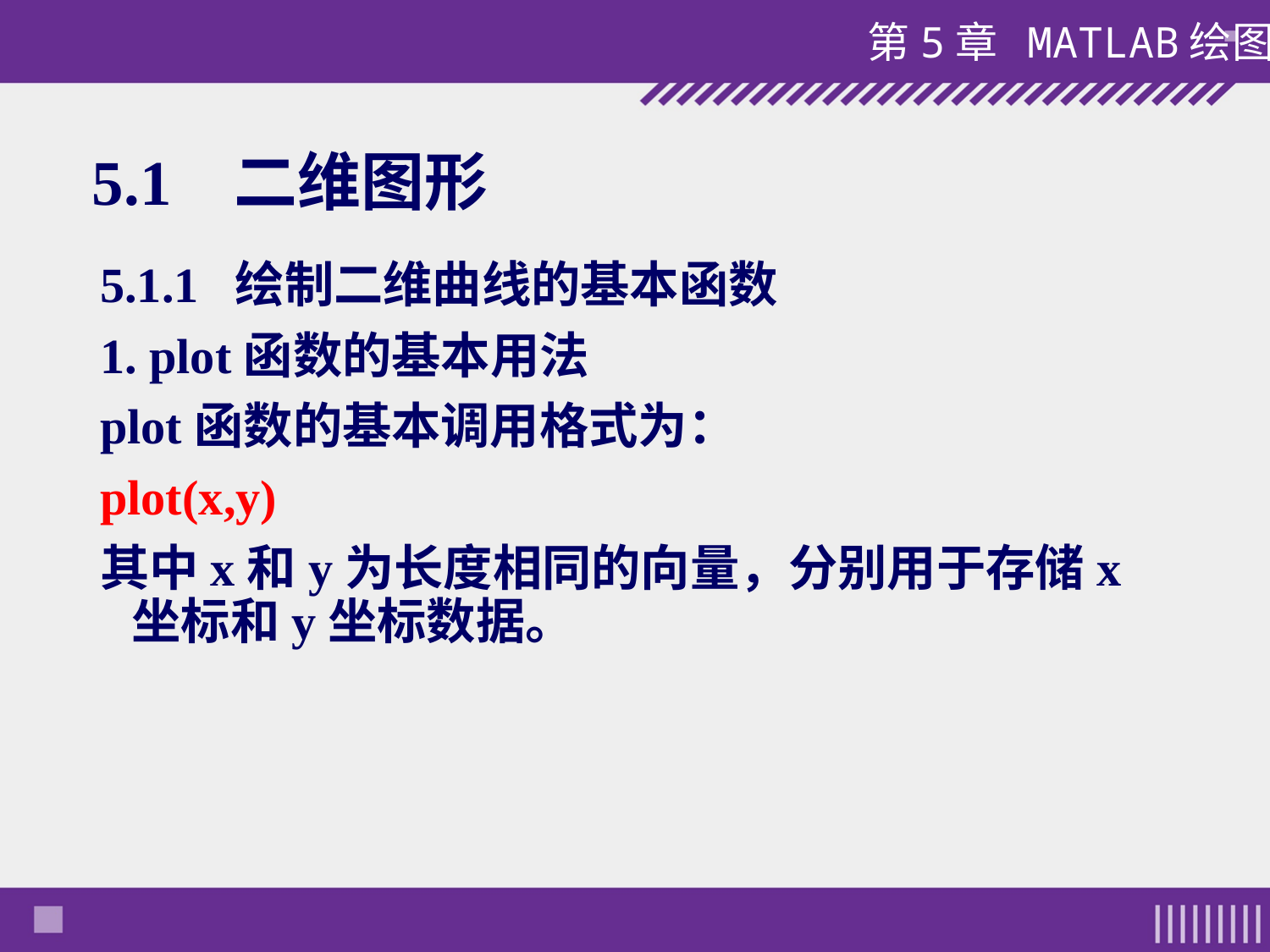

# 5.1   二维图形
5.1.1  绘制二维曲线的基本函数
1. plot函数的基本用法
plot函数的基本调用格式为：
plot(x,y)
其中x和y为长度相同的向量，分别用于存储x坐标和y坐标数据。